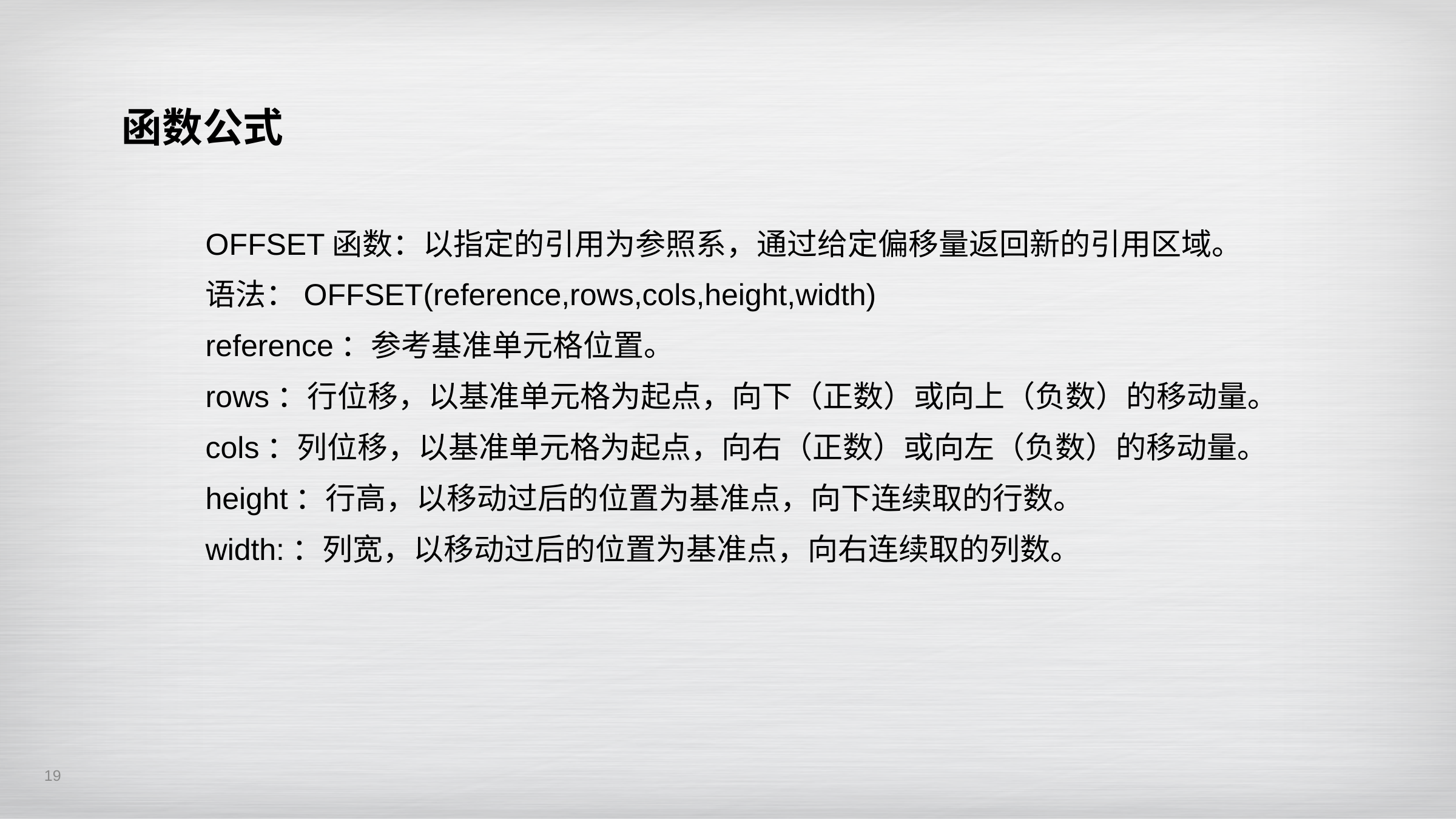

函数公式
OFFSET函数：以指定的引用为参照系，通过给定偏移量返回新的引用区域。
语法：OFFSET(reference,rows,cols,height,width)
reference：参考基准单元格位置。
rows：行位移，以基准单元格为起点，向下（正数）或向上（负数）的移动量。
cols：列位移，以基准单元格为起点，向右（正数）或向左（负数）的移动量。
height：行高，以移动过后的位置为基准点，向下连续取的行数。
width:：列宽，以移动过后的位置为基准点，向右连续取的列数。